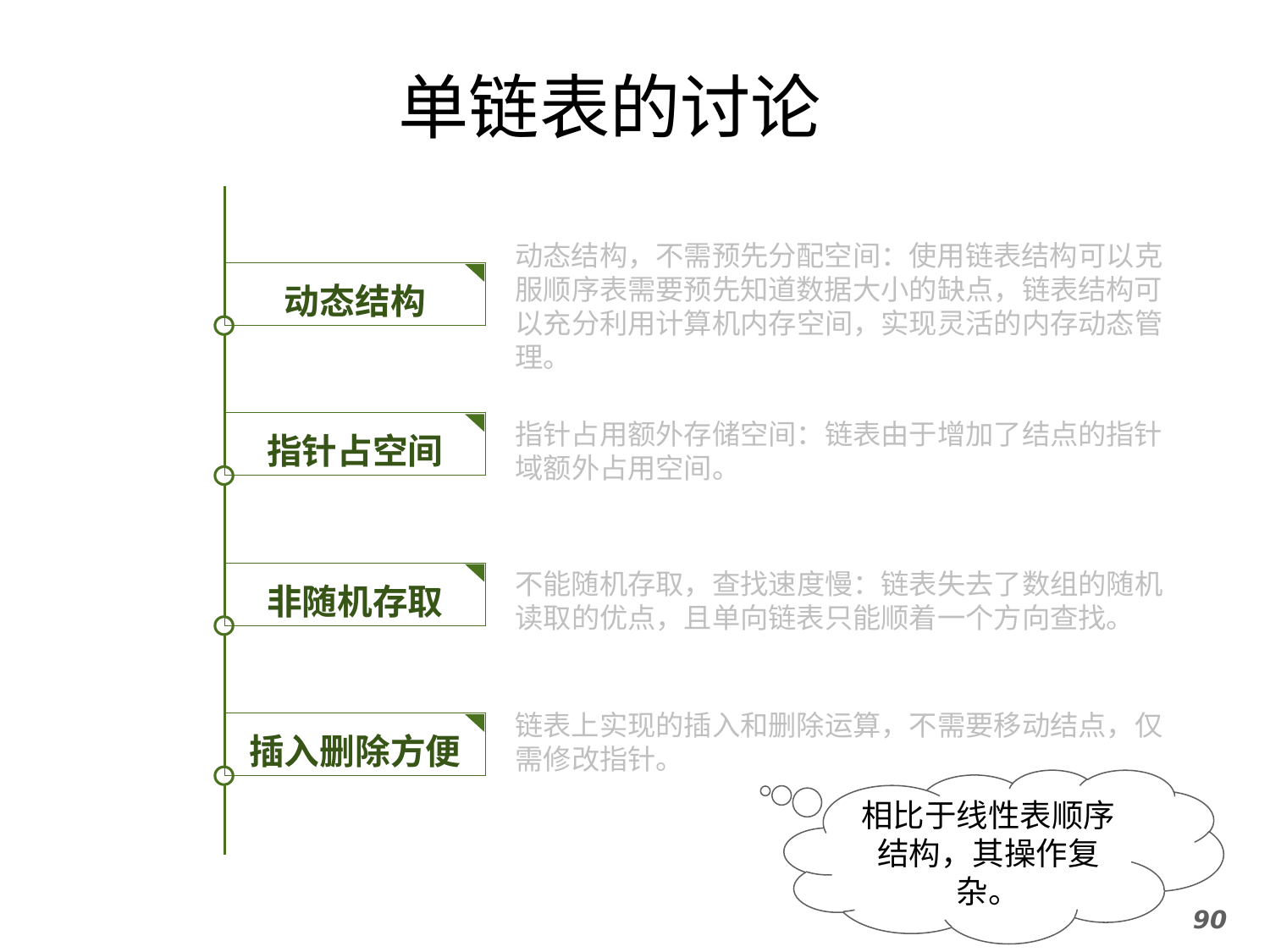

单链表的讨论
动态结构

指针占空间

非随机存取

插入删除方便

动态结构，不需预先分配空间：使用链表结构可以克服顺序表需要预先知道数据大小的缺点，链表结构可以充分利用计算机内存空间，实现灵活的内存动态管理。
指针占用额外存储空间：链表由于增加了结点的指针域额外占用空间。
不能随机存取，查找速度慢：链表失去了数组的随机读取的优点，且单向链表只能顺着一个方向查找。
链表上实现的插入和删除运算，不需要移动结点，仅需修改指针。
相比于线性表顺序结构，其操作复杂。
90